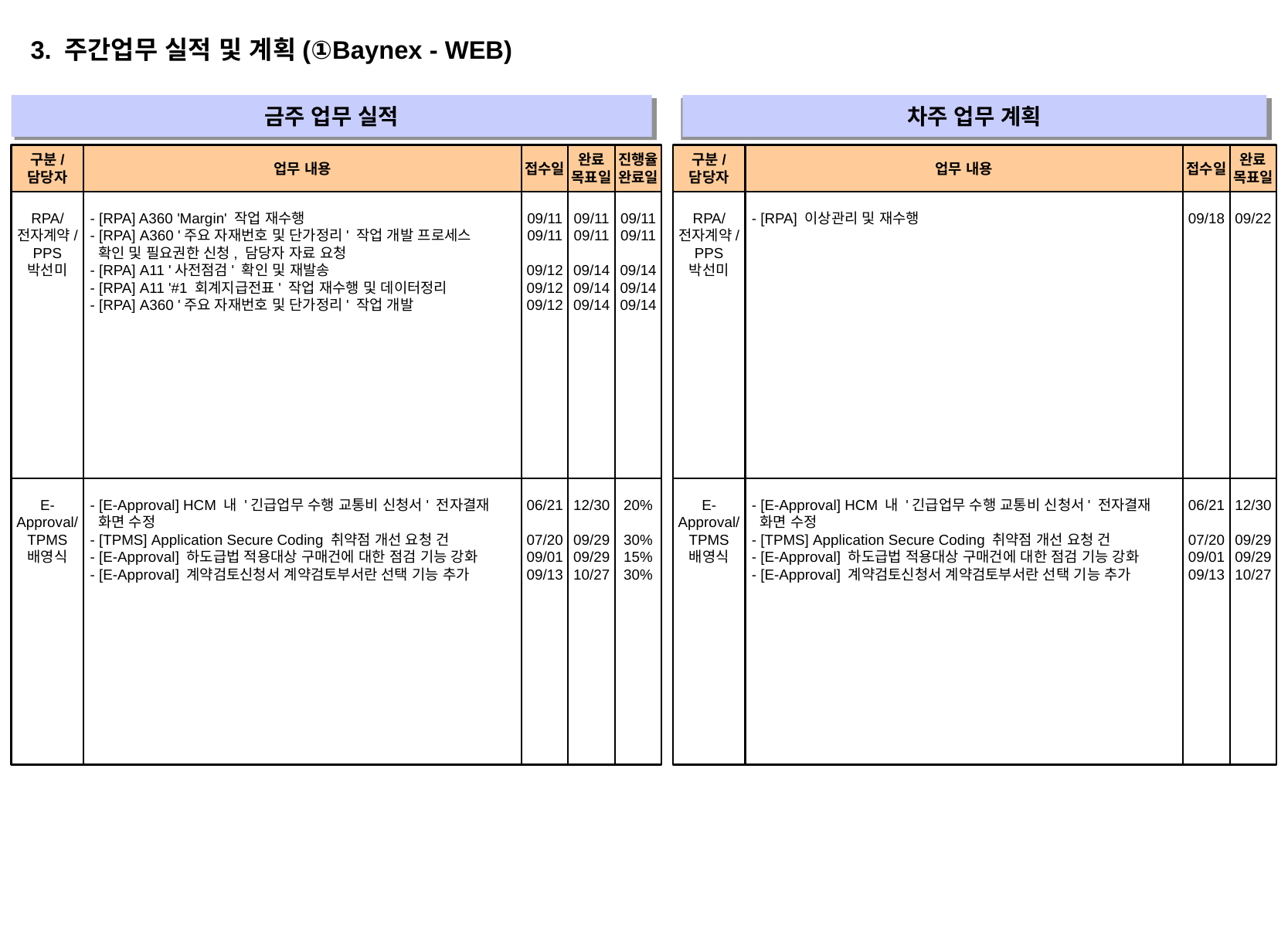

3. 주간업무 실적 및 계획(①Baynex - WEB)
금주 업무 실적
차주 업무 계획
" "
" "
구분/
담당자
업무 내용
접수일
완료
목표일
진행율
완료일
구분/
담당자
업무 내용
접수일
완료
목표일
RPA/
전자계약/
PPS
박선미

- [RPA] A360 'Margin' 작업 재수행
- [RPA] A360 '주요 자재번호 및 단가정리' 작업 개발 프로세스
  확인 및 필요권한 신청, 담당자 자료 요청
- [RPA] A11 '사전점검' 확인 및 재발송
- [RPA] A11 '#1 회계지급전표' 작업 재수행 및 데이터정리
- [RPA] A360 '주요 자재번호 및 단가정리' 작업 개발
09/11
09/11
09/12
09/12
09/12
09/11
09/11
09/14
09/14
09/14
09/11
09/11
09/14
09/14
09/14
RPA/
전자계약/
PPS
박선미

- [RPA] 이상관리 및 재수행
09/18
09/22
E-Approval/
TPMS
배영식

- [E-Approval] HCM 내 '긴급업무 수행 교통비 신청서' 전자결재
  화면 수정
- [TPMS] Application Secure Coding 취약점 개선 요청 건
- [E-Approval] 하도급법 적용대상 구매건에 대한 점검 기능 강화
- [E-Approval] 계약검토신청서 계약검토부서란 선택 기능 추가
06/21
07/20
09/01
09/13
12/30
09/29
09/29
10/27
20%
30%
15%
30%
E-Approval/
TPMS
배영식

- [E-Approval] HCM 내 '긴급업무 수행 교통비 신청서' 전자결재
  화면 수정
- [TPMS] Application Secure Coding 취약점 개선 요청 건
- [E-Approval] 하도급법 적용대상 구매건에 대한 점검 기능 강화
- [E-Approval] 계약검토신청서 계약검토부서란 선택 기능 추가
06/21
07/20
09/01
09/13
12/30
09/29
09/29
10/27